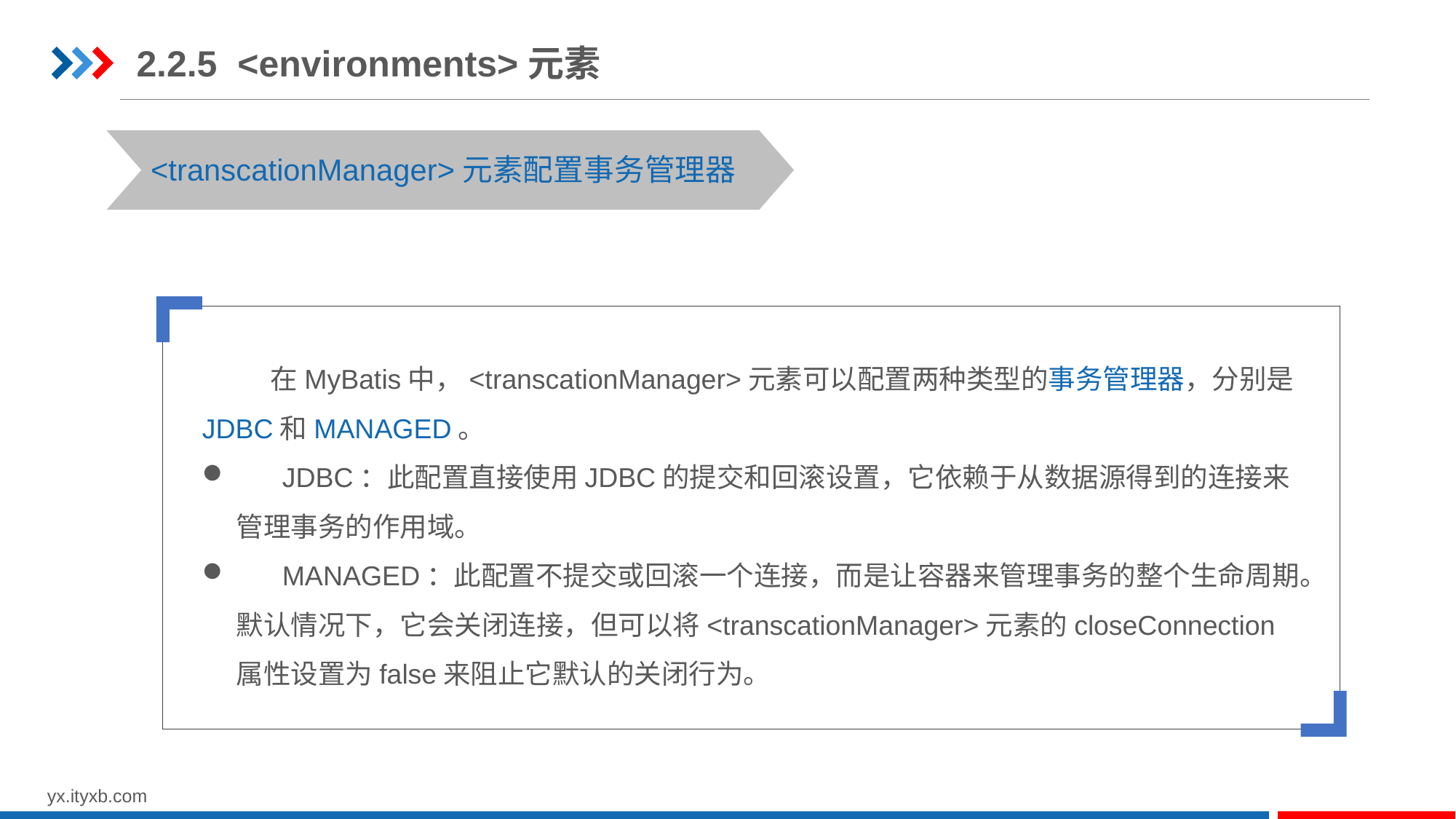

2.2.5  <environments>元素

<transcationManager>元素配置事务管理器

          在MyBatis中，<transcationManager>元素可以配置两种类型的事务管理器，分别是JDBC和MANAGED。
      JDBC：此配置直接使用JDBC的提交和回滚设置，它依赖于从数据源得到的连接来管理事务的作用域。
      MANAGED：此配置不提交或回滚一个连接，而是让容器来管理事务的整个生命周期。默认情况下，它会关闭连接，但可以将<transcationManager>元素的closeConnection属性设置为false来阻止它默认的关闭行为。